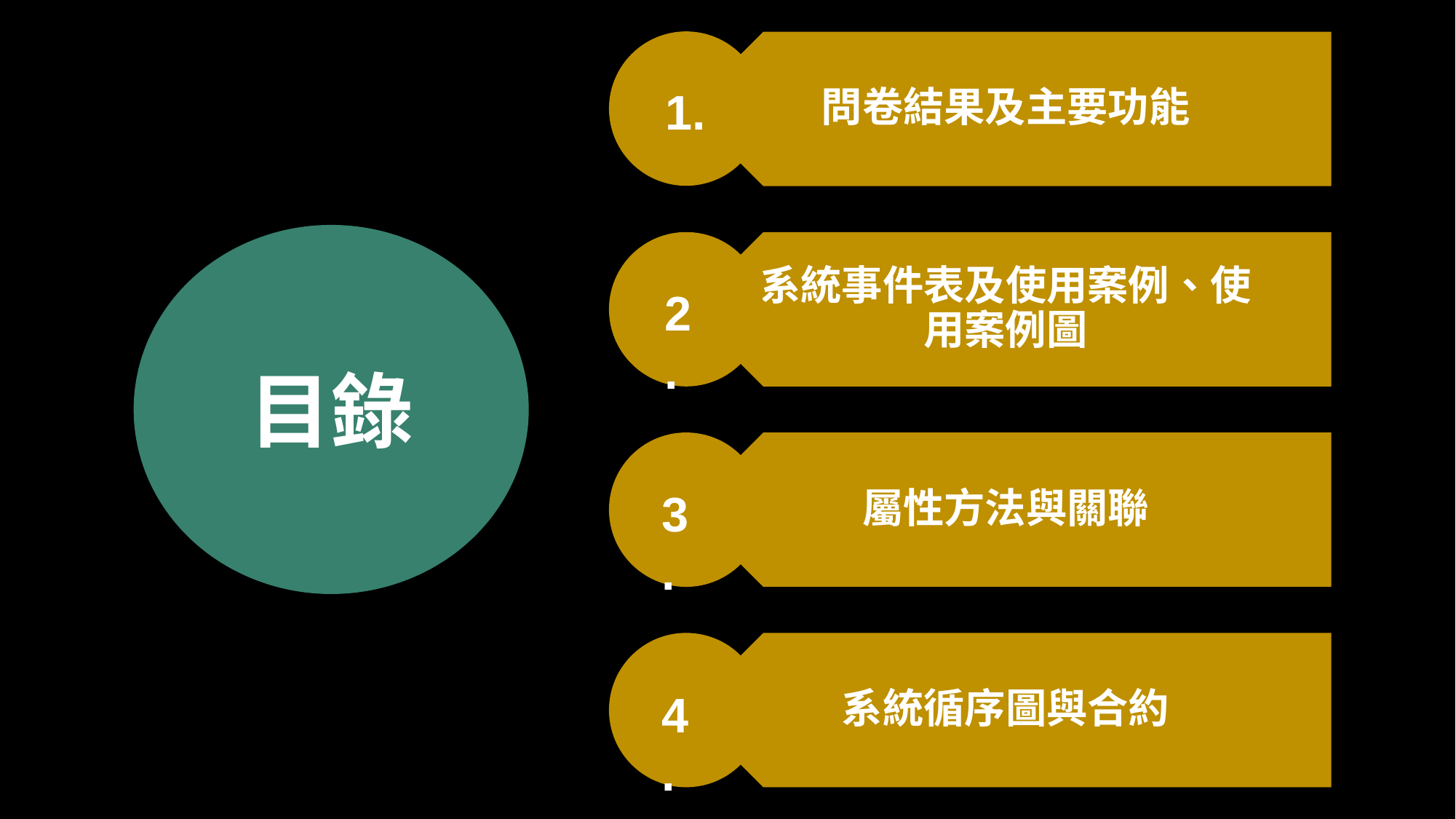

問卷結果及主要功能
系統事件表及使用案例、使用案例圖
屬性方法與關聯
系統循序圖與合約
1.

2.
目錄
3.
4.